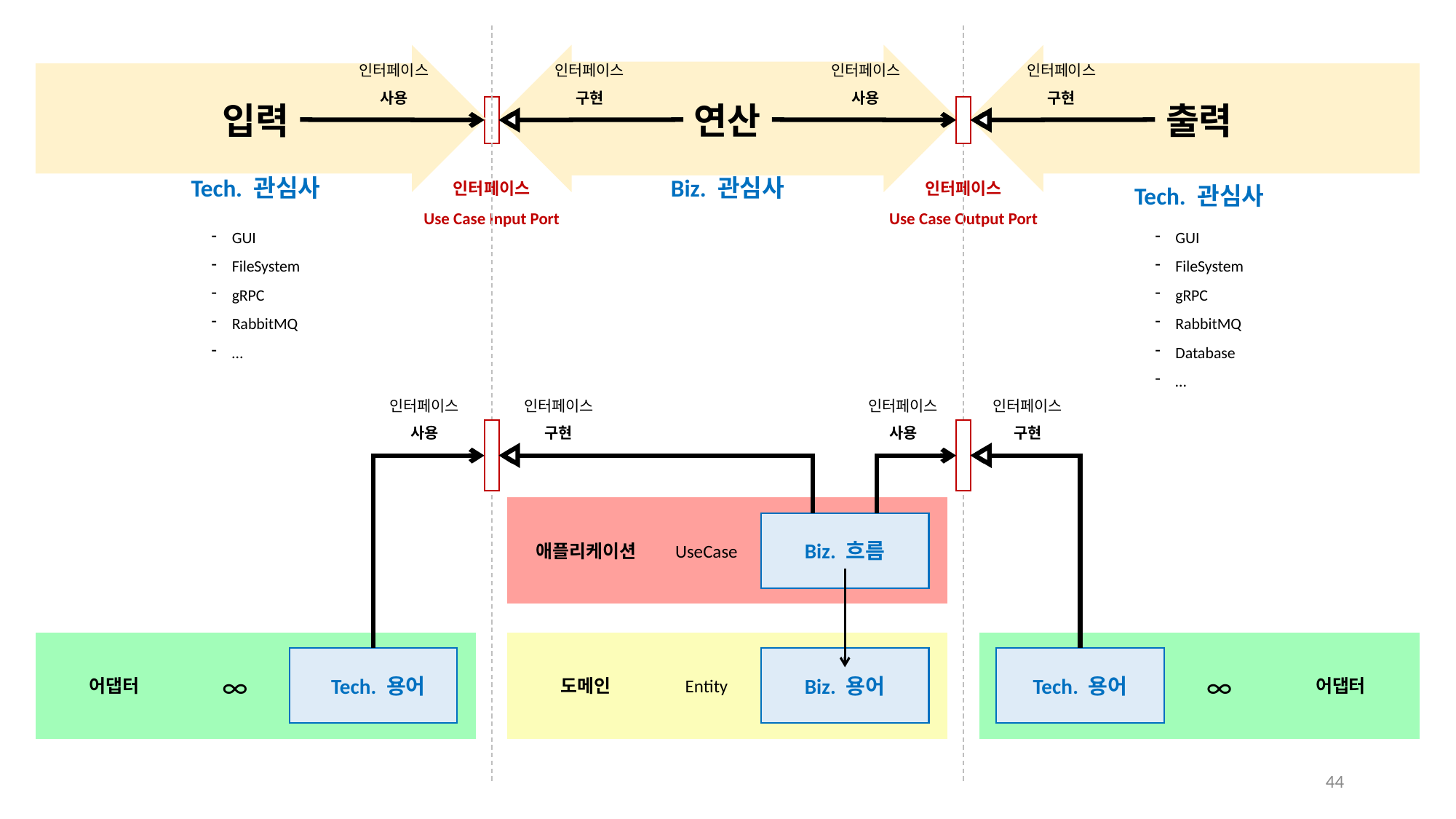

인터페이스
사용

인터페이스
구현
인터페이스
사용
인터페이스
구현

입력
연산
출력

인터페이스
Use Case Input Port
인터페이스
Use Case Output Port
Tech. 관심사
Biz. 관심사
Tech. 관심사
GUI
FileSystem
gRPC
RabbitMQ
…
GUI
FileSystem
gRPC
RabbitMQ
Database
…
인터페이스
사용
인터페이스
구현
인터페이스
사용
인터페이스
구현

Biz. 흐름
애플리케이션
UseCase

Tech. 용어
∞
∞
Tech. 용어
Biz. 용어
어댑터
도메인
Entity
어댑터
44